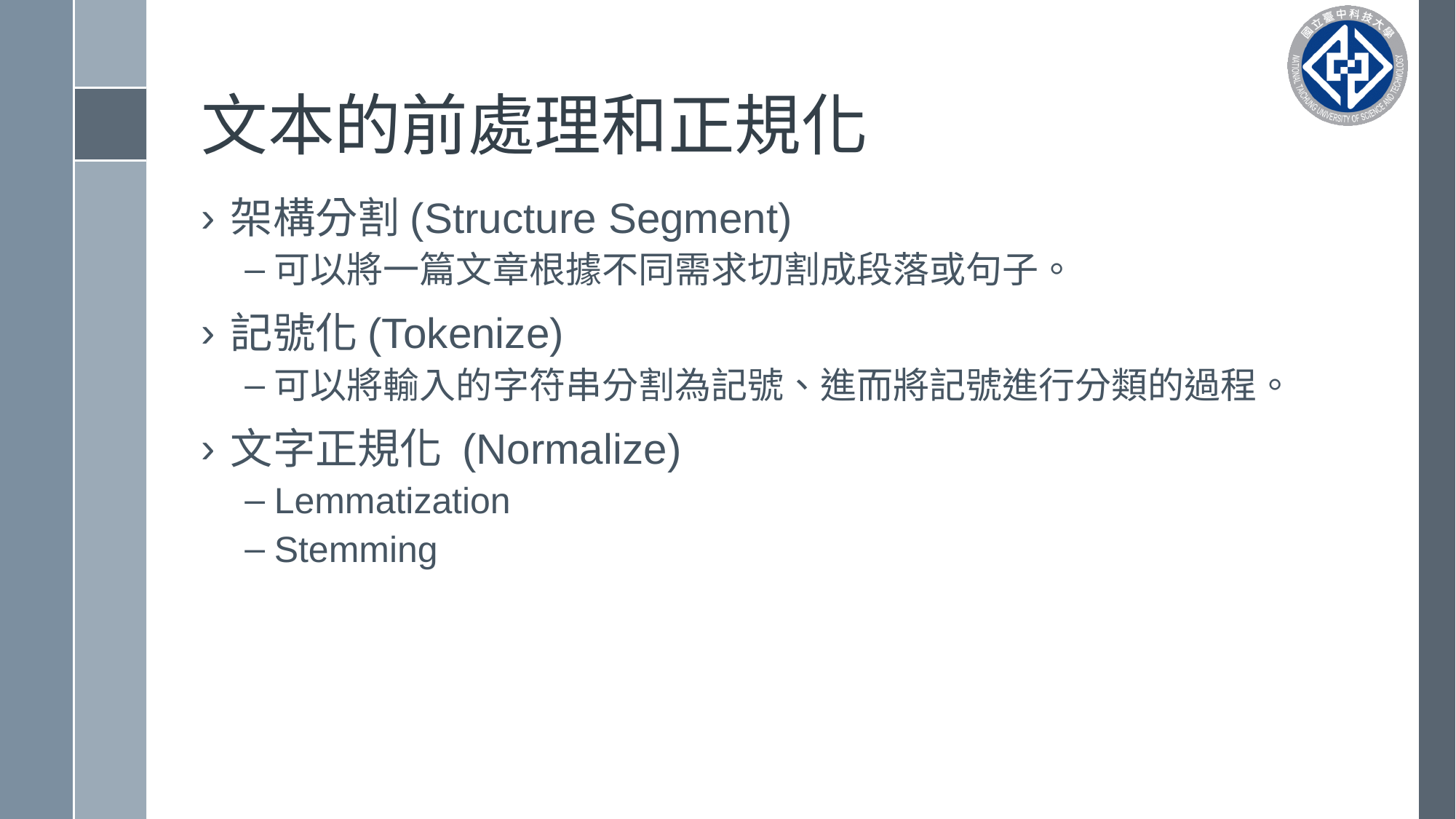

# 文本的前處理和正規化
架構分割(Structure Segment)
可以將一篇文章根據不同需求切割成段落或句子。
記號化(Tokenize)
可以將輸入的字符串分割為記號、進而將記號進行分類的過程。
文字正規化 (Normalize)
Lemmatization
Stemming